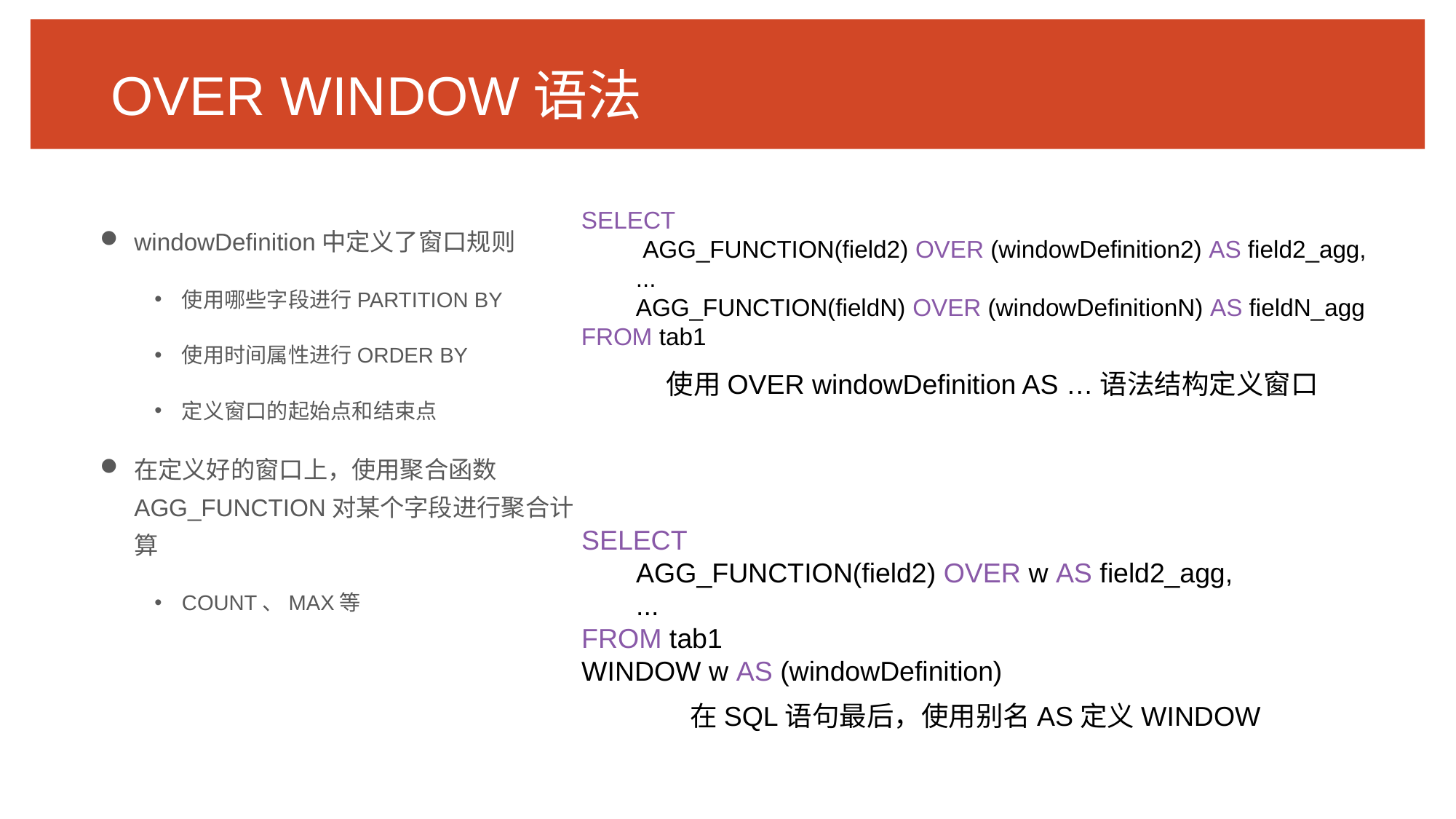

# OVER WINDOW语法
SELECT
 AGG_FUNCTION(field2) OVER (windowDefinition2) AS field2_agg,
...
AGG_FUNCTION(fieldN) OVER (windowDefinitionN) AS fieldN_agg
FROM tab1
windowDefinition中定义了窗口规则
使用哪些字段进行PARTITION BY
使用时间属性进行ORDER BY
定义窗口的起始点和结束点
在定义好的窗口上，使用聚合函数AGG_FUNCTION对某个字段进行聚合计算
COUNT、MAX等
使用OVER windowDefinition AS …语法结构定义窗口
SELECT
AGG_FUNCTION(field2) OVER w AS field2_agg,
...
FROM tab1
WINDOW w AS (windowDefinition)
在SQL语句最后，使用别名AS定义WINDOW